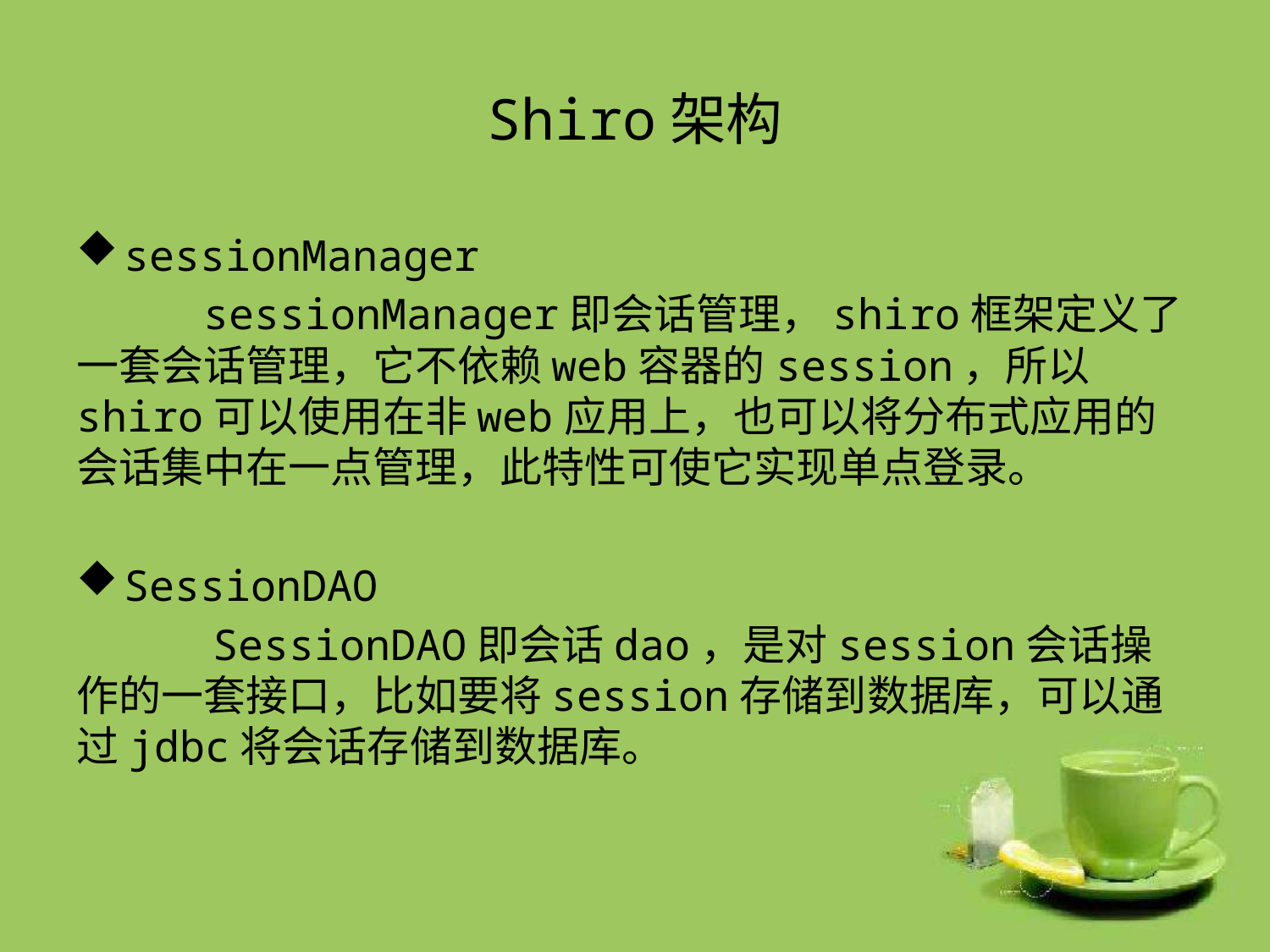

# Shiro架构
sessionManager
	sessionManager即会话管理，shiro框架定义了一套会话管理，它不依赖web容器的session，所以shiro可以使用在非web应用上，也可以将分布式应用的会话集中在一点管理，此特性可使它实现单点登录。

SessionDAO
	 SessionDAO即会话dao，是对session会话操作的一套接口，比如要将session存储到数据库，可以通过jdbc将会话存储到数据库。